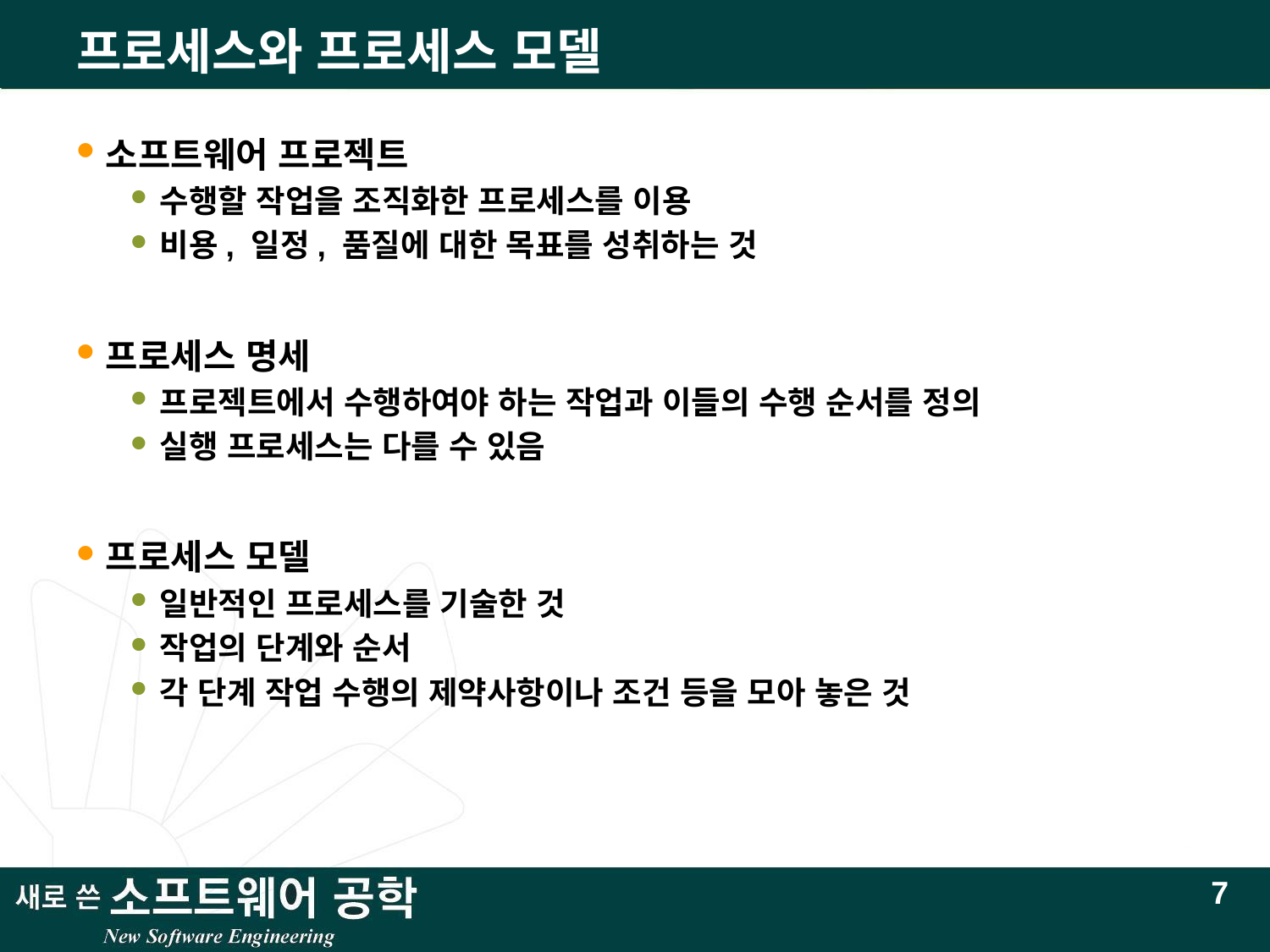

# 프로세스와 프로세스 모델
소프트웨어 프로젝트
수행할 작업을 조직화한 프로세스를 이용
비용, 일정, 품질에 대한 목표를 성취하는 것

프로세스 명세
프로젝트에서 수행하여야 하는 작업과 이들의 수행 순서를 정의
실행 프로세스는 다를 수 있음

프로세스 모델
일반적인 프로세스를 기술한 것
작업의 단계와 순서
각 단계 작업 수행의 제약사항이나 조건 등을 모아 놓은 것